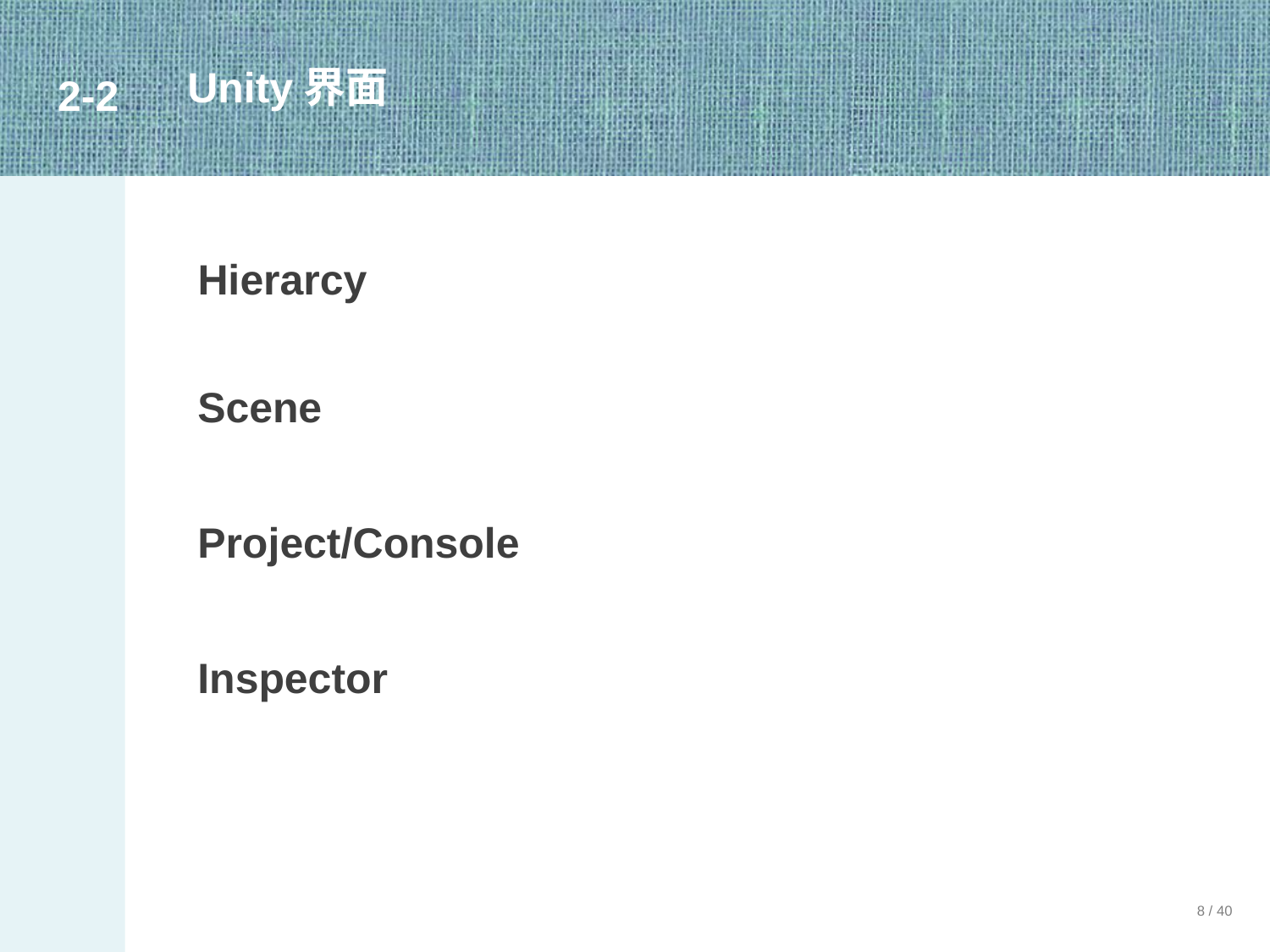

2-2
Unity界面
Hierarcy
Scene
Project/Console
Inspector
8 / 40